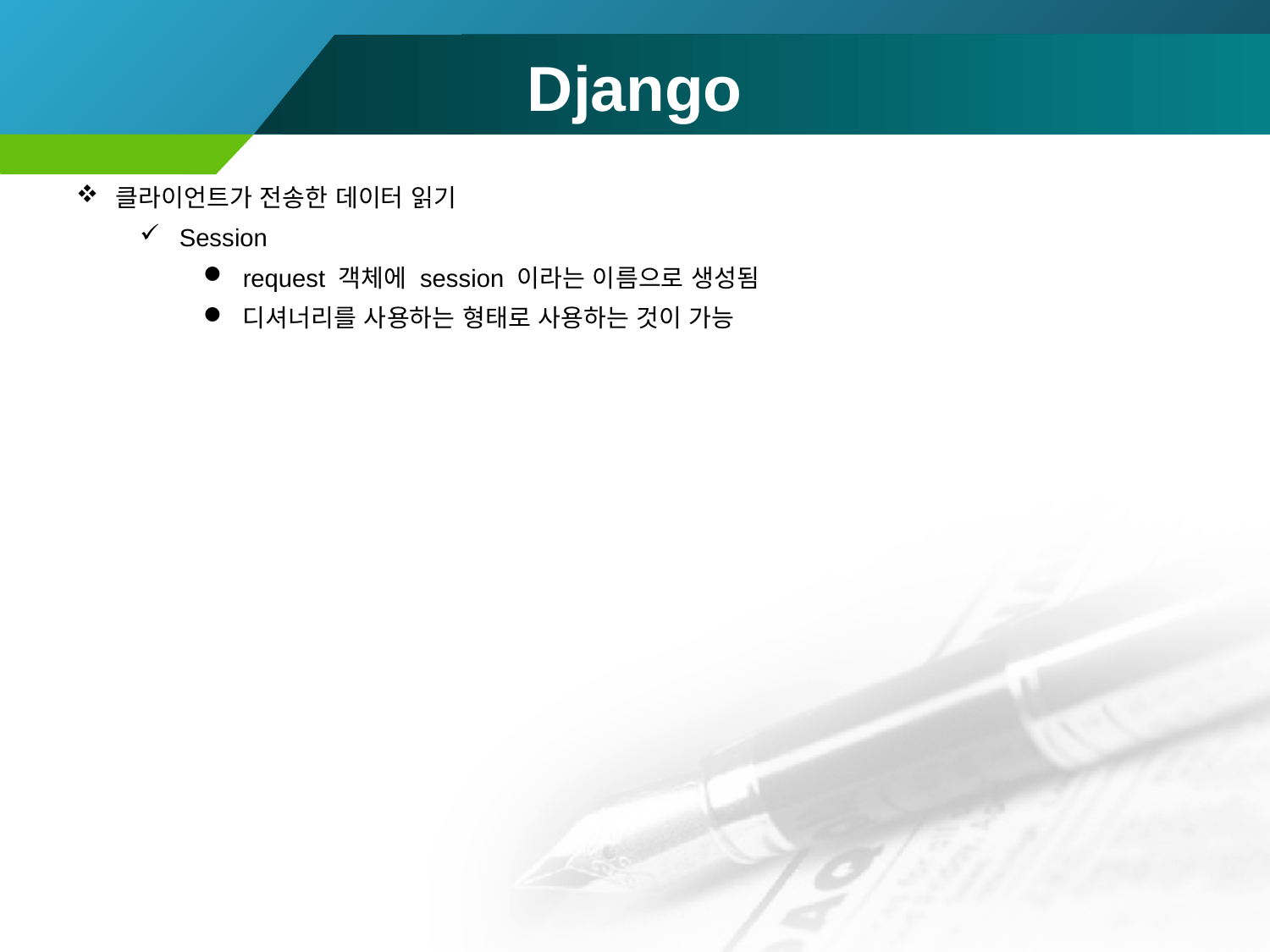

# Django
클라이언트가 전송한 데이터 읽기
Session
request 객체에 session 이라는 이름으로 생성됨
디셔너리를 사용하는 형태로 사용하는 것이 가능